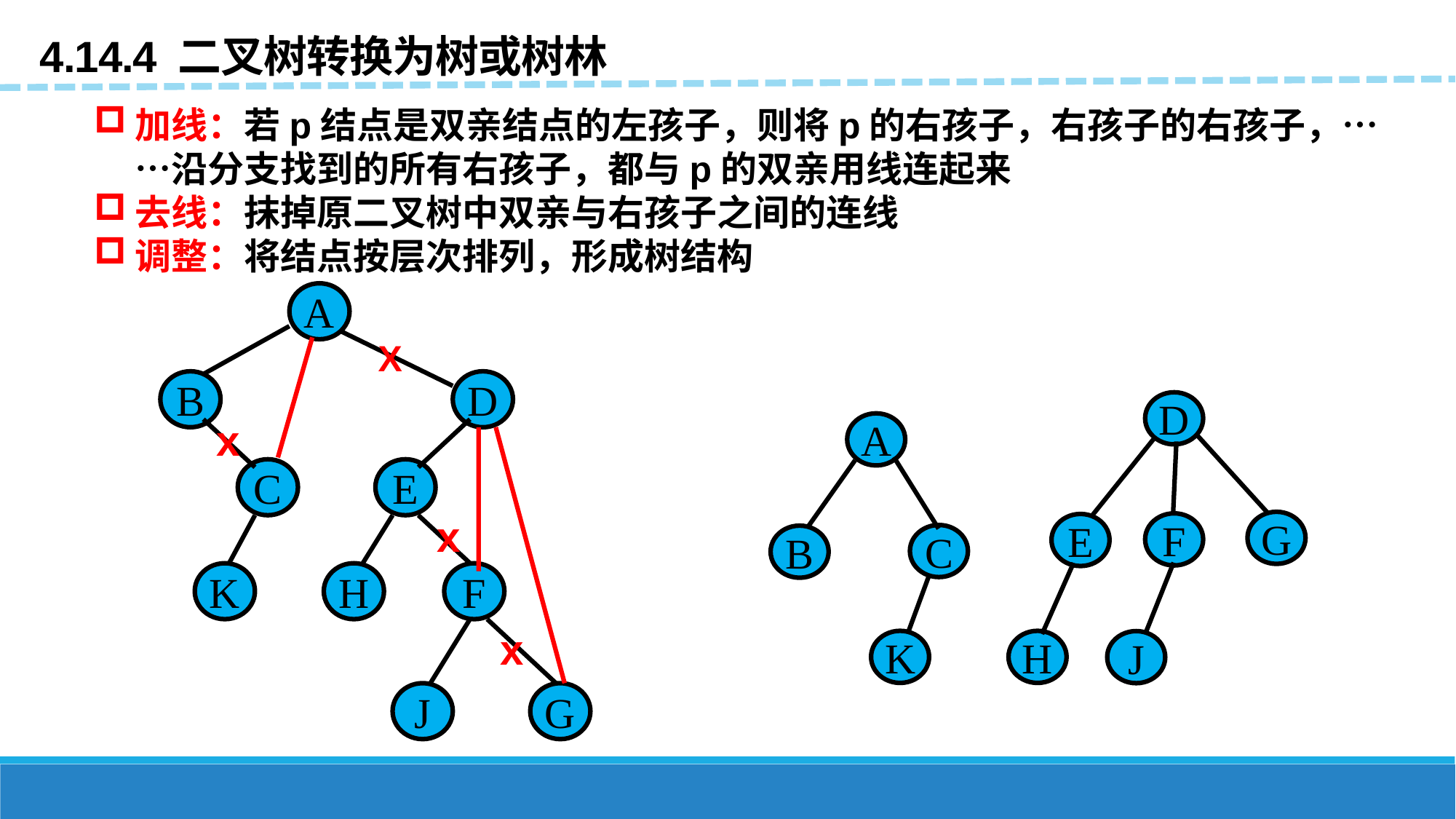

4.14.4 二叉树转换为树或树林
加线：若p结点是双亲结点的左孩子，则将p的右孩子，右孩子的右孩子，……沿分支找到的所有右孩子，都与p的双亲用线连起来
去线：抹掉原二叉树中双亲与右孩子之间的连线
调整：将结点按层次排列，形成树结构
A

X

B
D
D
A

G
F
E
C
B

K
H
J
x

C
E
x

K
H
F
x

J
G